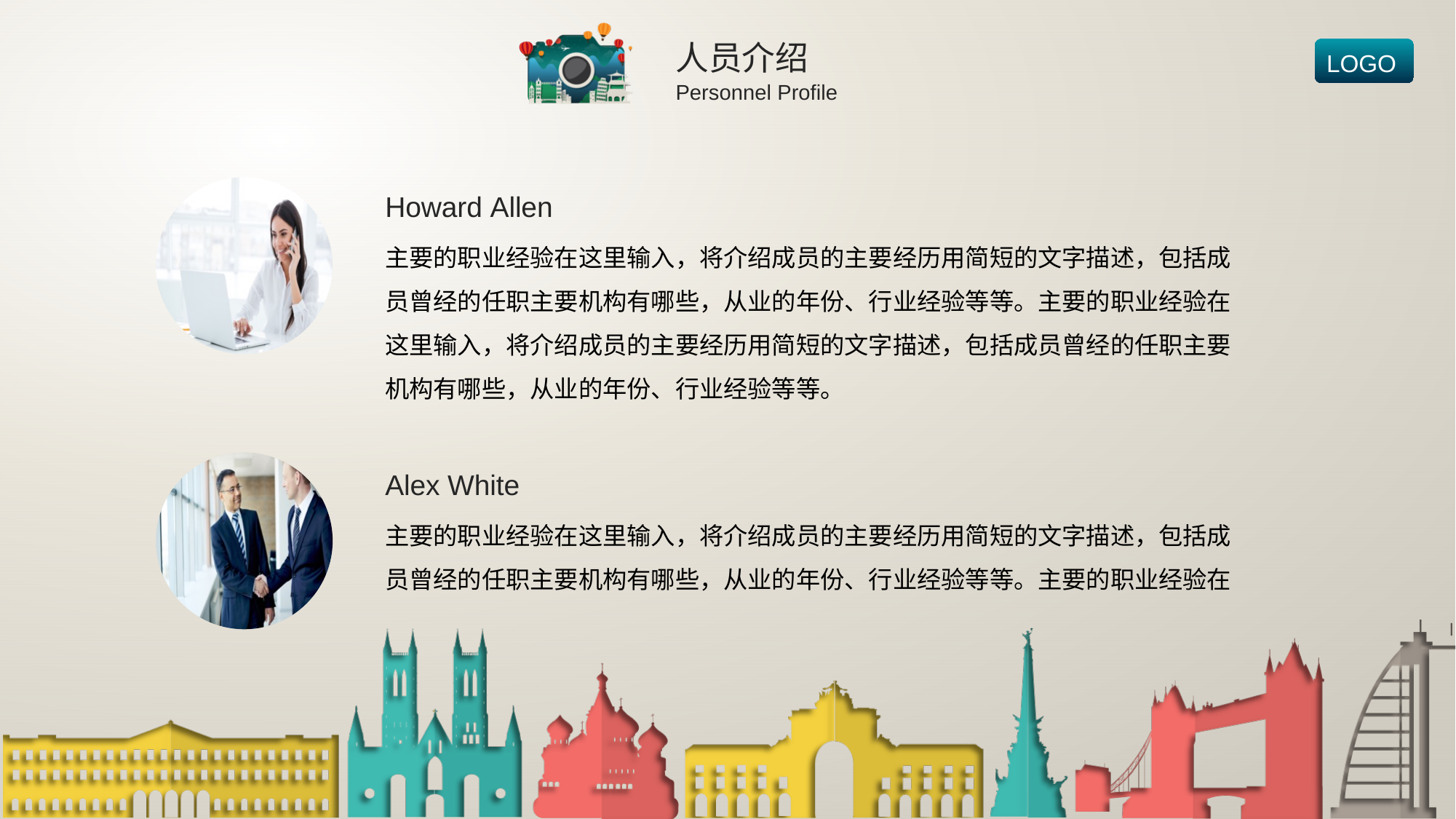

人员介绍
Personnel Profile

Howard Allen
主要的职业经验在这里输入，将介绍成员的主要经历用简短的文字描述，包括成员曾经的任职主要机构有哪些，从业的年份、行业经验等等。主要的职业经验在这里输入，将介绍成员的主要经历用简短的文字描述，包括成员曾经的任职主要机构有哪些，从业的年份、行业经验等等。

Alex White
主要的职业经验在这里输入，将介绍成员的主要经历用简短的文字描述，包括成员曾经的任职主要机构有哪些，从业的年份、行业经验等等。主要的职业经验在